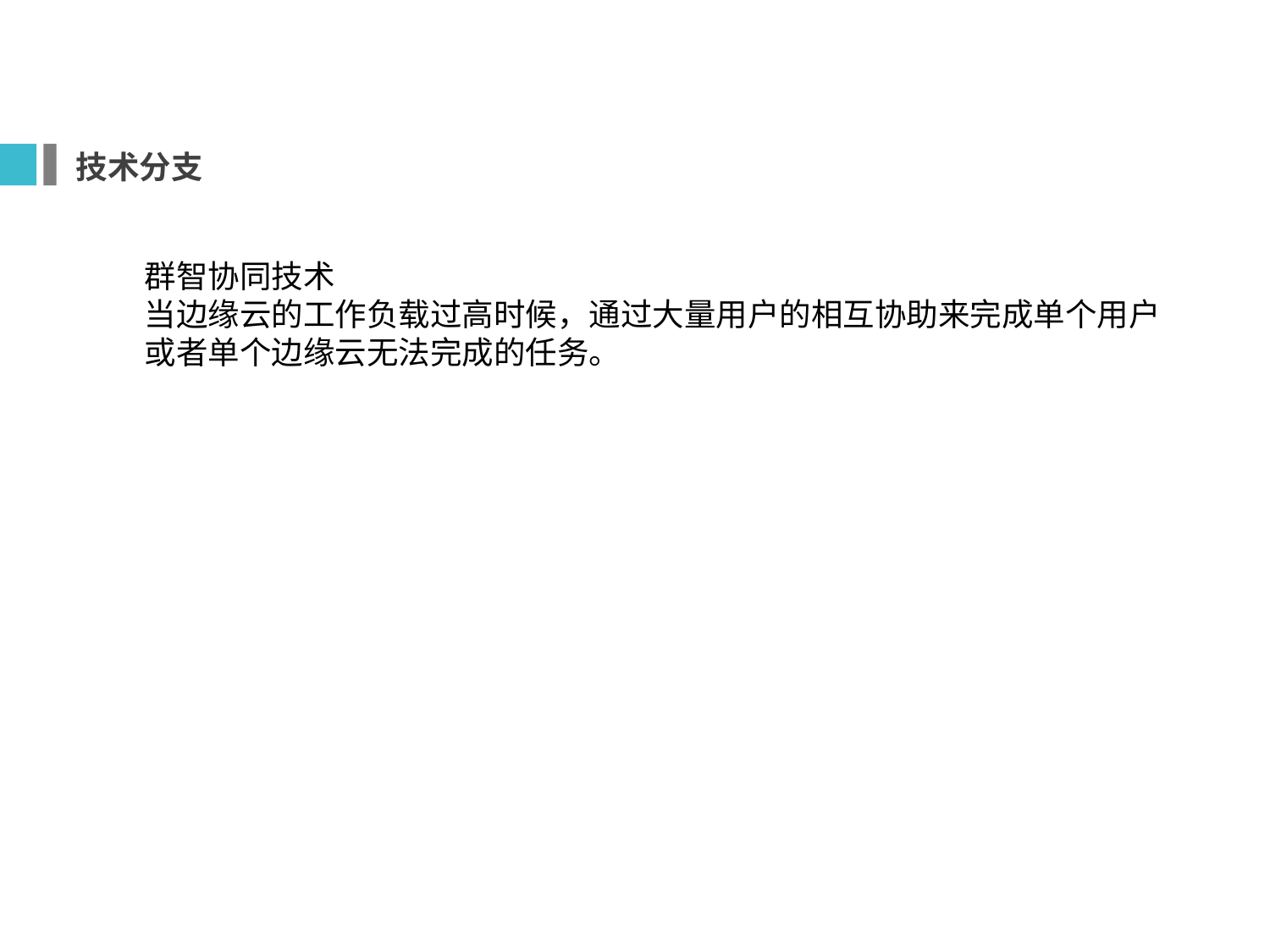

技术分支

群智协同技术
当边缘云的工作负载过高时候，通过大量用户的相互协助来完成单个用户或者单个边缘云无法完成的任务。